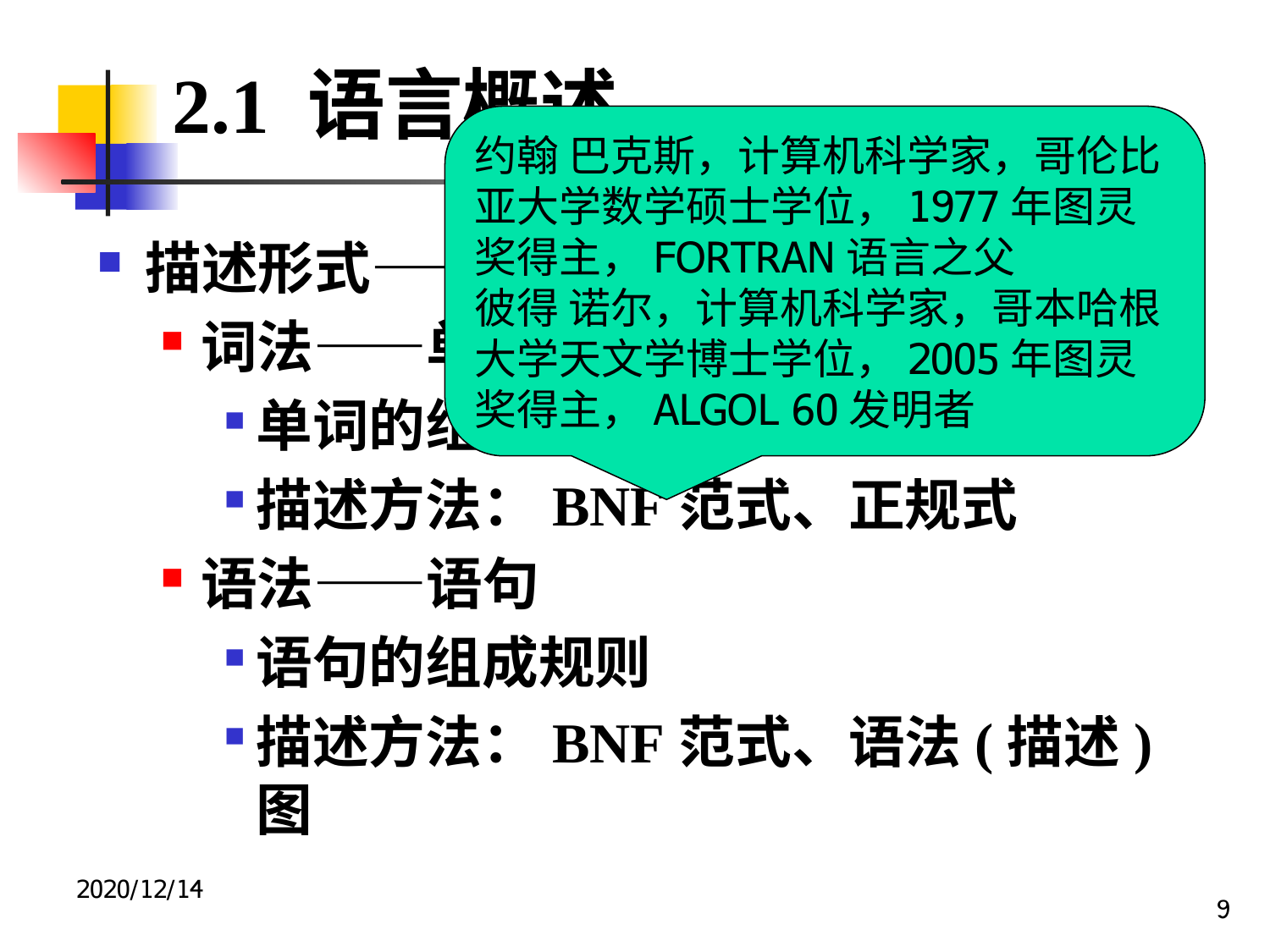

2.1 语言概述
约翰 巴克斯，计算机科学家，哥伦比亚大学数学硕士学位，1977年图灵奖得主，FORTRAN语言之父
彼得 诺尔，计算机科学家，哥本哈根大学天文学博士学位，2005年图灵奖得主，ALGOL 60发明者
描述形式——文法
词法——单词
单词的组成规则
描述方法：BNF范式、正规式
语法——语句
语句的组成规则
描述方法：BNF范式、语法(描述)图
9
2020/12/14